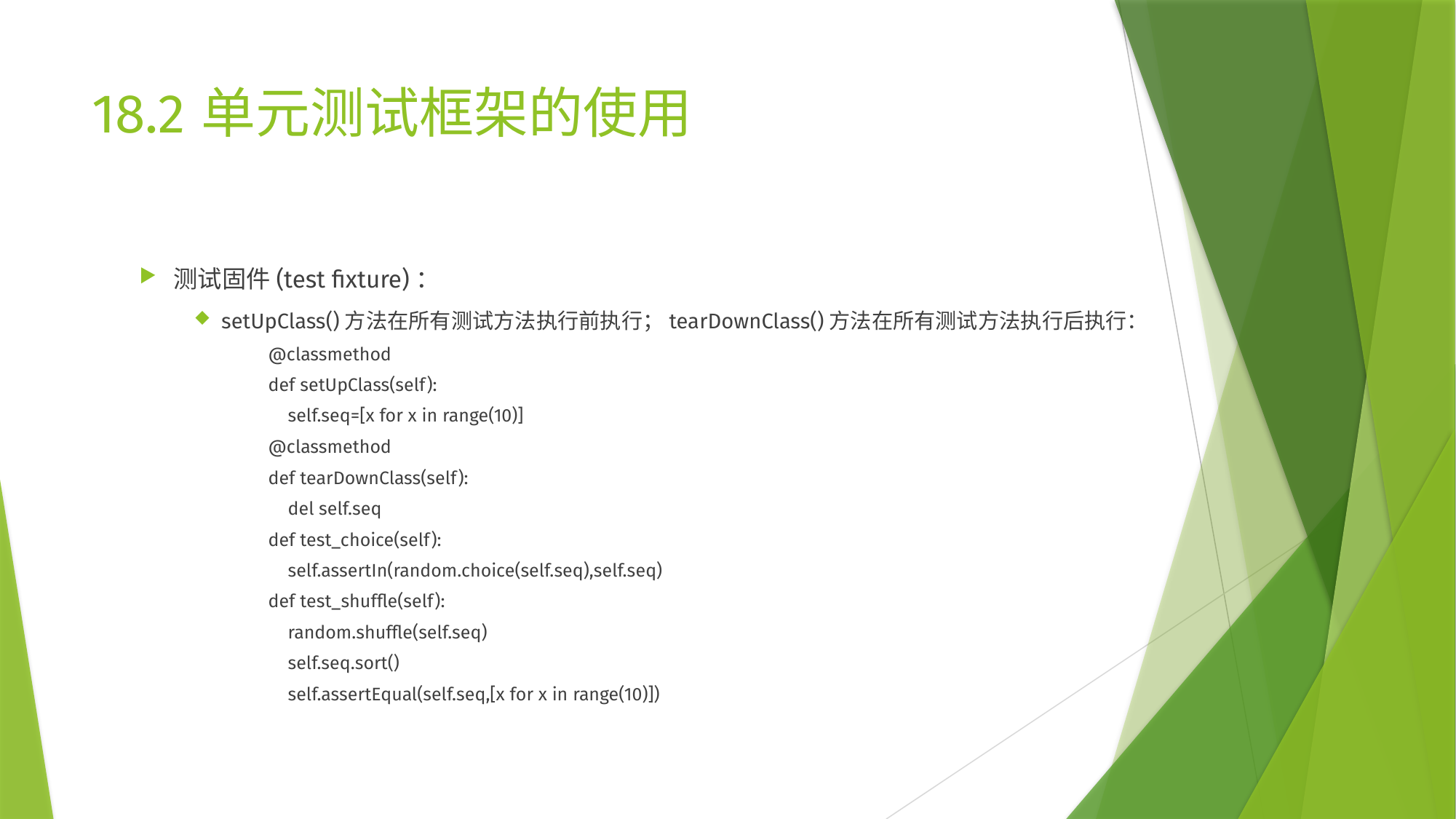

# 18.2	单元测试框架的使用
测试固件(test fixture)：
setUpClass()方法在所有测试方法执行前执行；tearDownClass()方法在所有测试方法执行后执行：
    @classmethod
    def setUpClass(self):
        self.seq=[x for x in range(10)]
    @classmethod
    def tearDownClass(self):
        del self.seq
    def test_choice(self):
        self.assertIn(random.choice(self.seq),self.seq)
    def test_shuffle(self):
        random.shuffle(self.seq)
        self.seq.sort()
        self.assertEqual(self.seq,[x for x in range(10)])